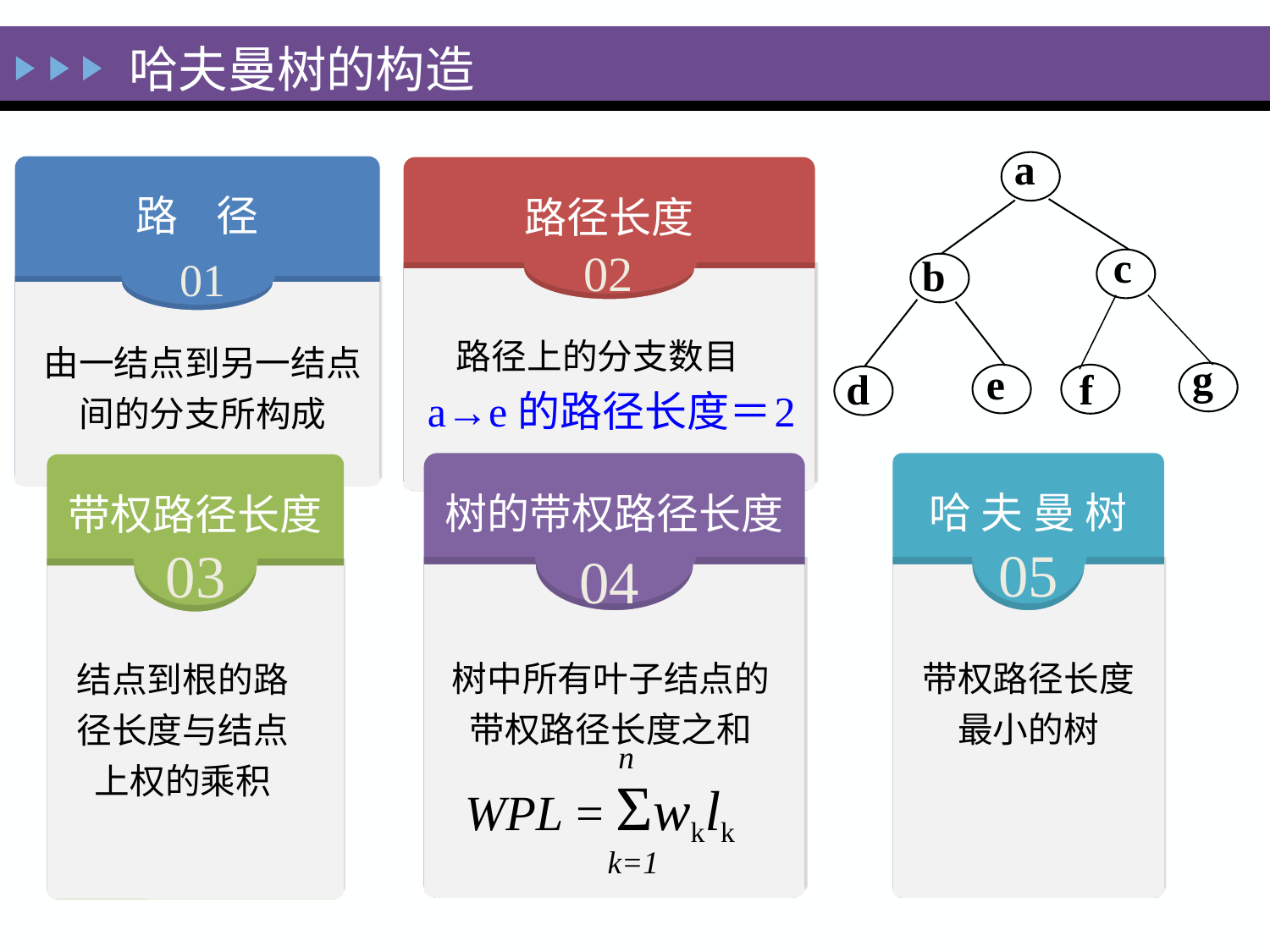

哈夫曼树的构造
a

e
d

c
b
g
f
路    径
01

由一结点到另一结点间的分支所构成
路径长度
02

路径上的分支数目
a→e的路径长度＝
2
树的带权路径长度
04

树中所有叶子结点的带权路径长度之和
n
WPL = Σwklk
k=1
哈 夫 曼 树
05

带权路径长度最小的树
带权路径长度
03

结点到根的路径长度与结点上权的乘积